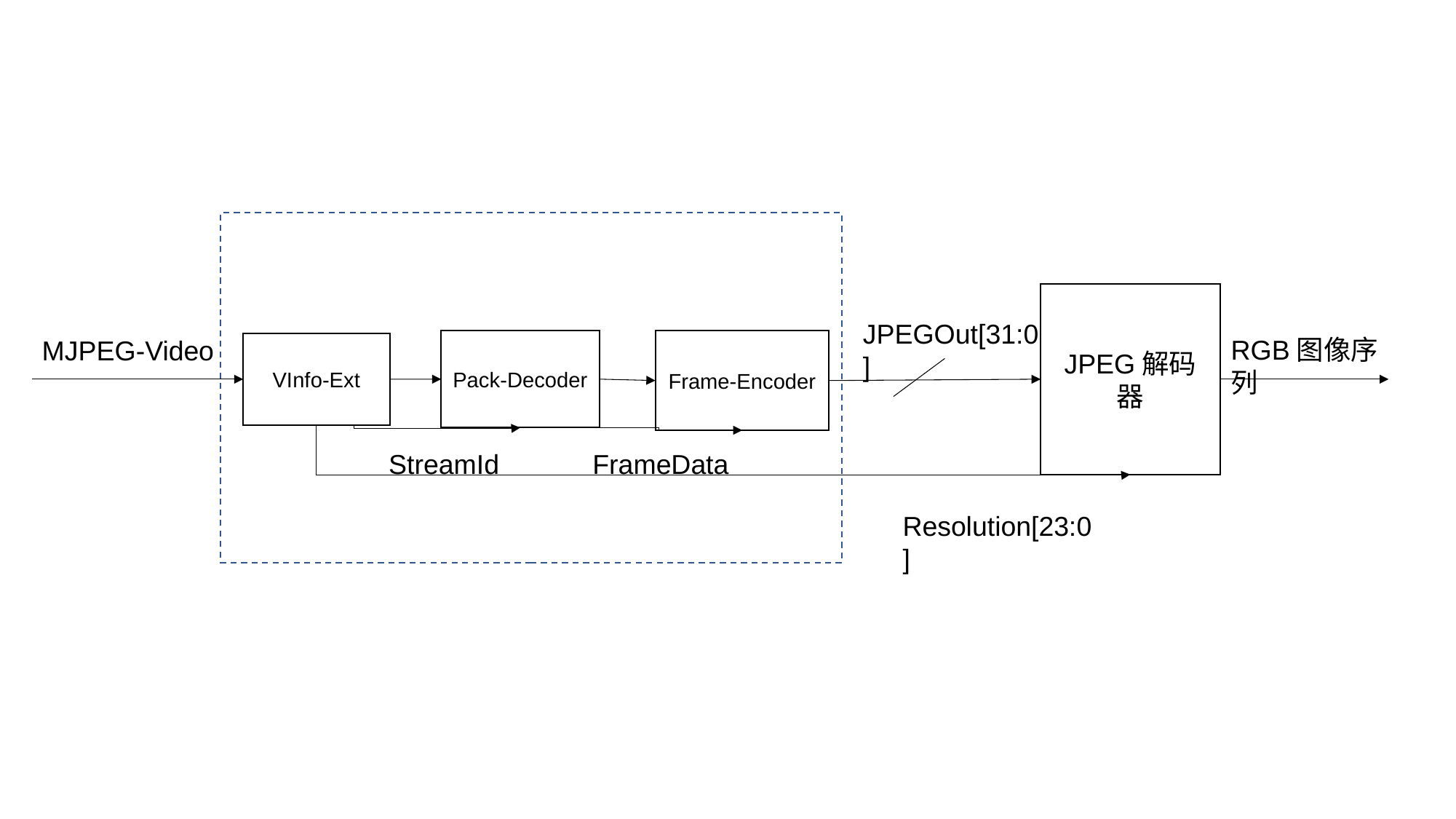

JPEG解码器
JPEGOut[31:0]
RGB图像序列
MJPEG-Video
Pack-Decoder
Frame-Encoder
VInfo-Ext
FrameData
StreamId
Resolution[23:0]